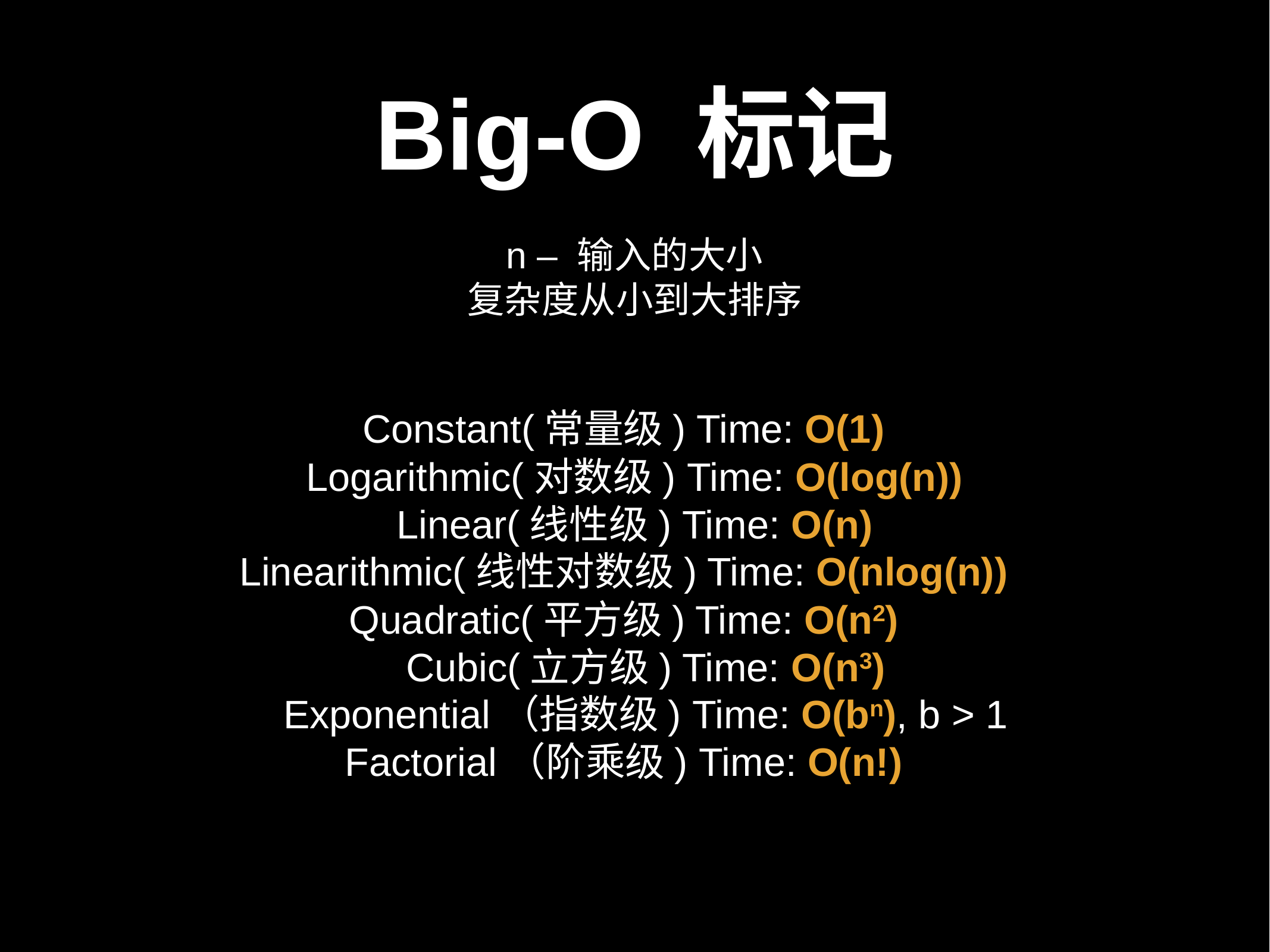

# Big-O 标记
n – 输入的大小
复杂度从小到大排序
Constant(常量级) Time: O(1)
  Logarithmic(对数级) Time: O(log(n))
  Linear(线性级) Time: O(n)
Linearithmic(线性对数级) Time: O(nlog(n))
Quadratic(平方级) Time: O(n2)
    Cubic(立方级) Time: O(n3)
    Exponential（指数级) Time: O(bn), b > 1
Factorial（阶乘级) Time: O(n!)